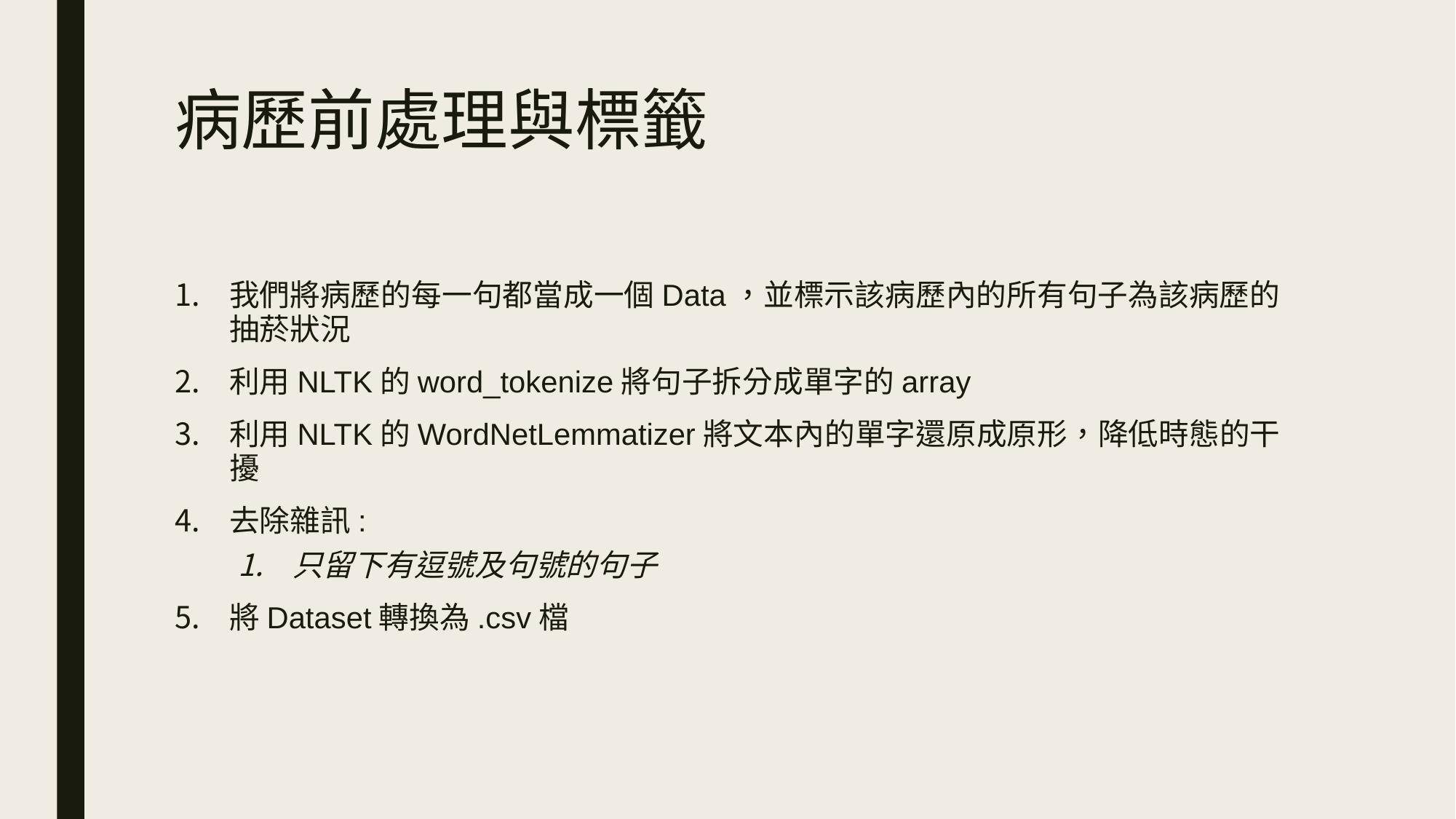

# 病歷前處理與標籤
我們將病歷的每一句都當成一個Data，並標示該病歷內的所有句子為該病歷的抽菸狀況
利用NLTK的word_tokenize將句子拆分成單字的array
利用NLTK的WordNetLemmatizer將文本內的單字還原成原形，降低時態的干擾
去除雜訊:
只留下有逗號及句號的句子
將Dataset轉換為.csv檔